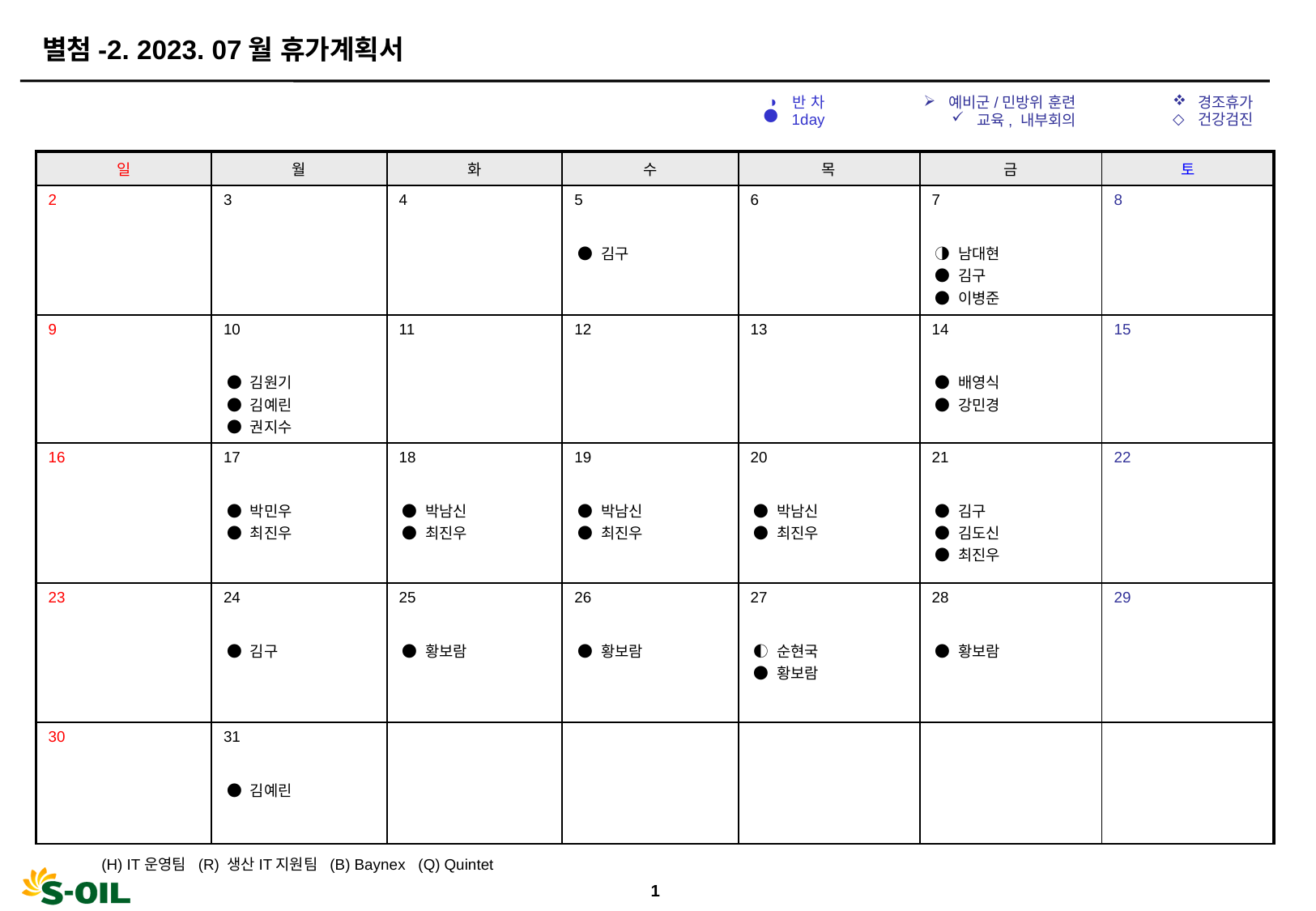

별첨-2. 2023. 07월 휴가계획서
반 차
 1day
경조휴가
건강검진
예비군/민방위 훈련
교육, 내부회의
| 일 | 월 | 화 | 수 | 목 | 금 | 토 |
| --- | --- | --- | --- | --- | --- | --- |
| 2 | 3 | 4 | 5 ● 김구 | 6 | 7 ◑ 남대현 ● 김구 ● 이병준 | 8 |
| 9 | 10 ● 김원기 ● 김예린 ● 권지수 | 11 | 12 | 13 | 14 ● 배영식 ● 강민경 | 15 |
| 16 | 17 ● 박민우 ● 최진우 | 18 ● 박남신 ● 최진우 | 19 ● 박남신 ● 최진우 | 20 ● 박남신 ● 최진우 | 21 ● 김구 ● 김도신 ● 최진우 | 22 |
| 23 | 24 ● 김구 | 25 ● 황보람 | 26 ● 황보람 | 27 ◐ 순현국 ● 황보람 | 28 ● 황보람 | 29 |
| 30 | 31 ● 김예린 |  |  |  |  |  |
(H) IT운영팀  (R) 생산IT지원팀  (B) Baynex   (Q) Quintet